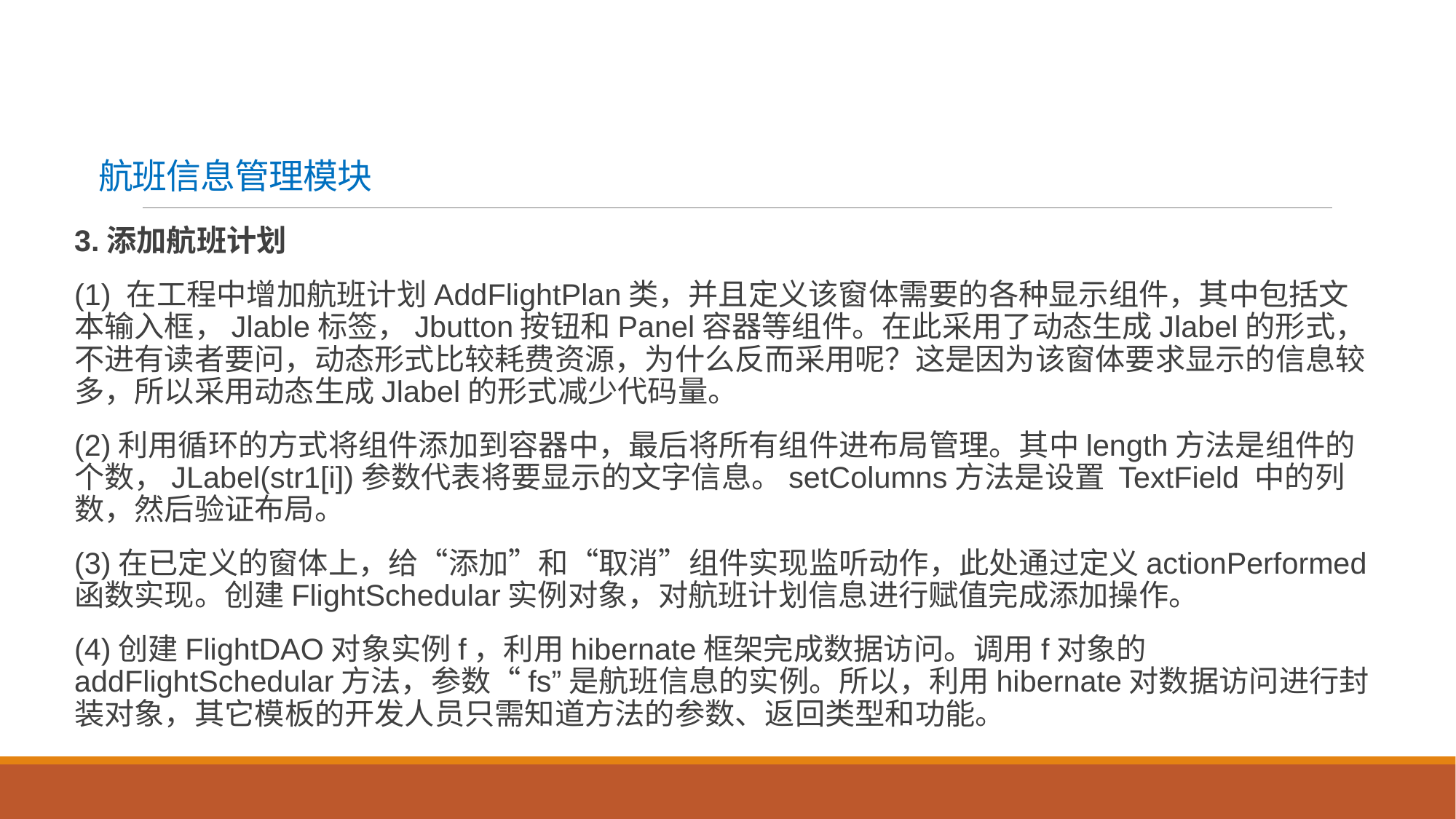

# 航班信息管理模块
3.添加航班计划
(1) 在工程中增加航班计划AddFlightPlan类，并且定义该窗体需要的各种显示组件，其中包括文本输入框，Jlable标签，Jbutton按钮和Panel容器等组件。在此采用了动态生成Jlabel的形式，不进有读者要问，动态形式比较耗费资源，为什么反而采用呢？这是因为该窗体要求显示的信息较多，所以采用动态生成Jlabel的形式减少代码量。
(2)利用循环的方式将组件添加到容器中，最后将所有组件进布局管理。其中length方法是组件的个数，JLabel(str1[i])参数代表将要显示的文字信息。setColumns方法是设置 TextField 中的列数，然后验证布局。
(3)在已定义的窗体上，给“添加”和“取消”组件实现监听动作，此处通过定义actionPerformed函数实现。创建FlightSchedular实例对象，对航班计划信息进行赋值完成添加操作。
(4)创建FlightDAO对象实例f，利用hibernate框架完成数据访问。调用f对象的addFlightSchedular方法，参数“fs”是航班信息的实例。所以，利用hibernate对数据访问进行封装对象，其它模板的开发人员只需知道方法的参数、返回类型和功能。